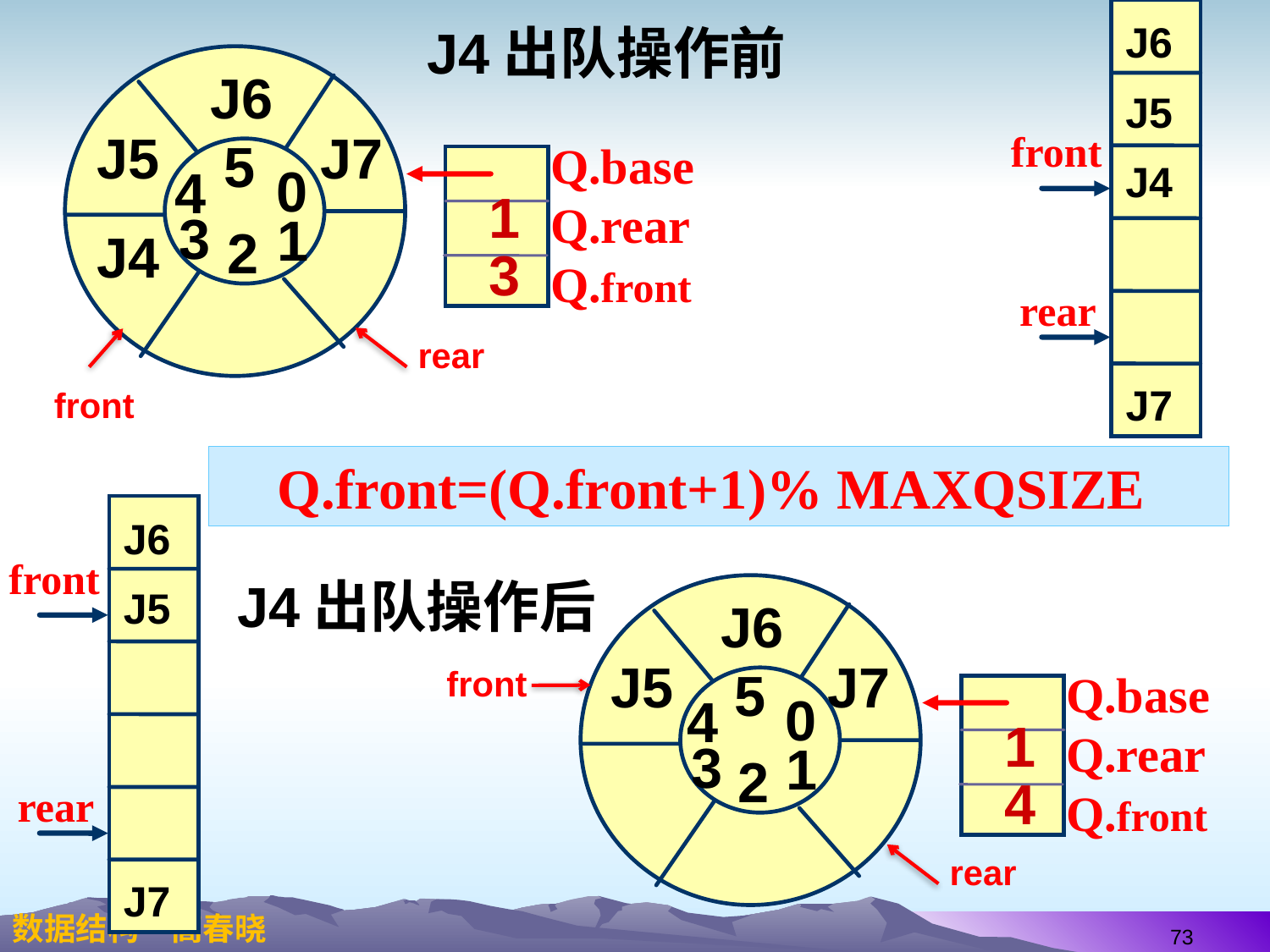

J6
 J5
front
 J4

rear

 J7
J4出队操作前

J6
J5
J7
5

0
4
3
1
2
J4

Q.base
Q.rear
Q.front

1
3
rear
front
Q.front=(Q.front+1)% MAXQSIZE

 J6
front
 J5

rear

 J7
J4出队操作后

J6
J5
J7
5

0
4
3
1
2

Q.base
Q.rear
Q.front

1
4
front
rear
73